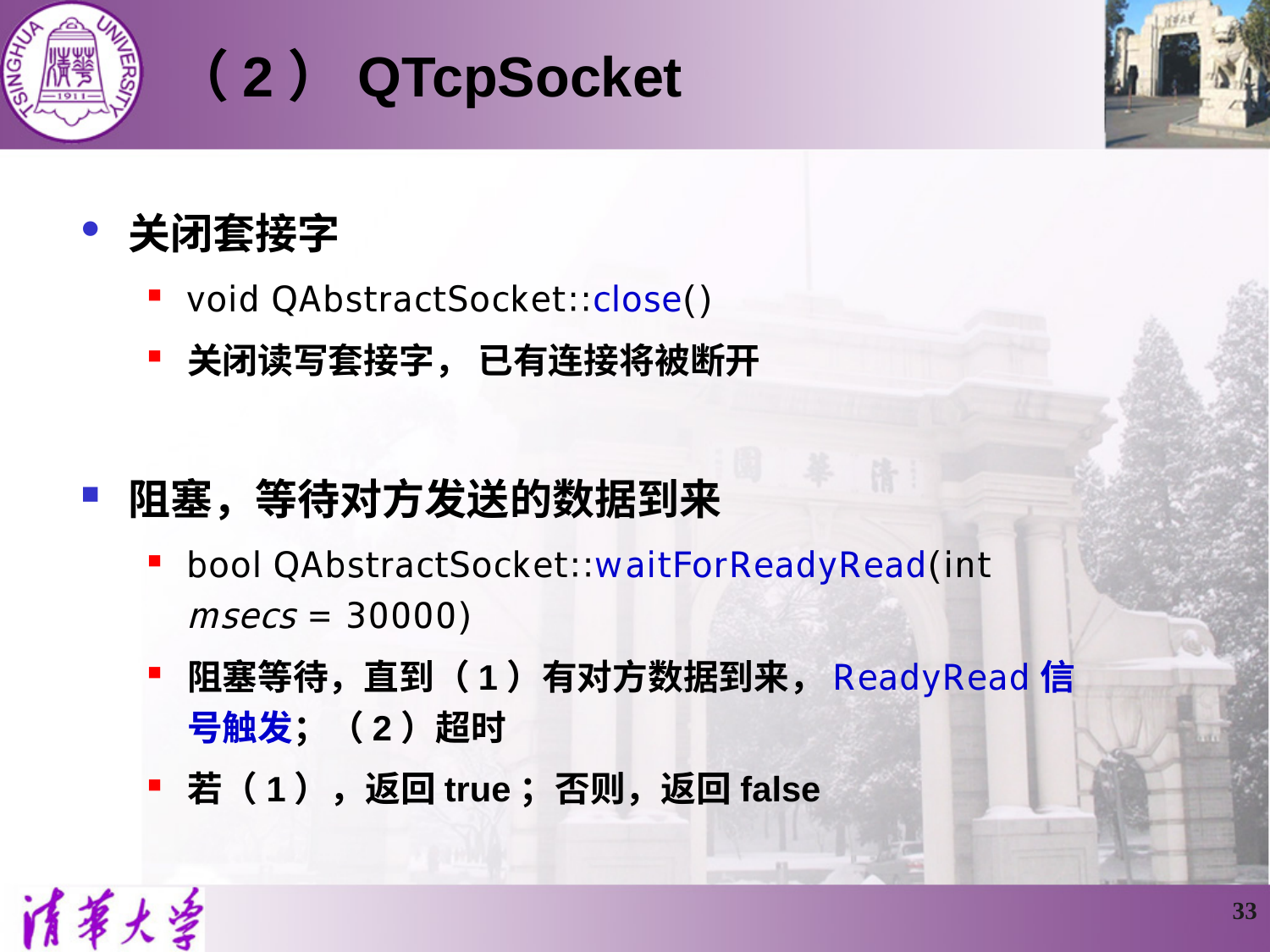

# （2）QTcpSocket
关闭套接字
void QAbstractSocket::close()
关闭读写套接字， 已有连接将被断开

阻塞，等待对方发送的数据到来
bool QAbstractSocket::waitForReadyRead(int msecs = 30000)
阻塞等待，直到（1）有对方数据到来，ReadyRead信号触发；（2）超时
若（1），返回true；否则，返回false

33